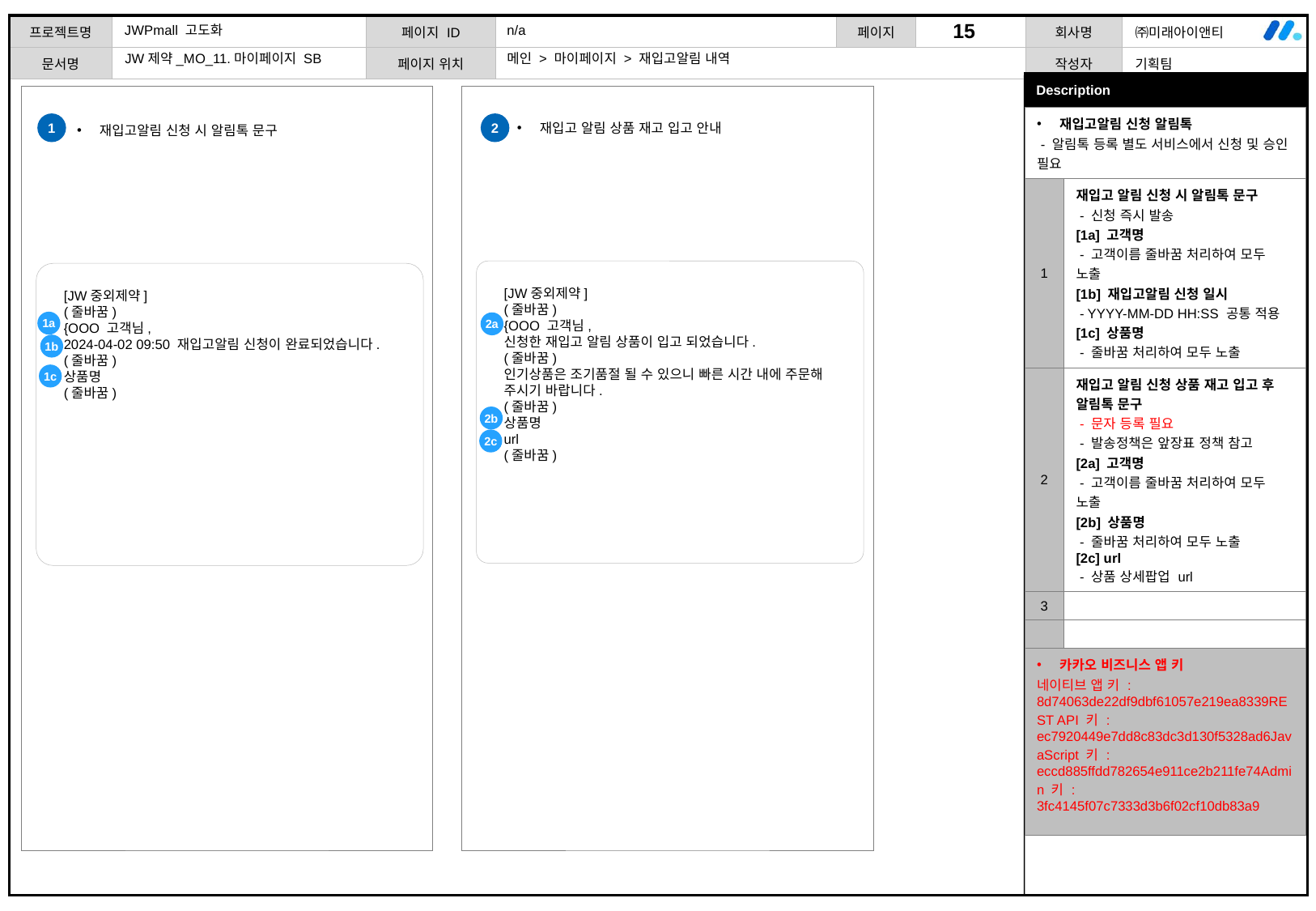

JWPmall 고도화
n/a
JW제약_MO_11.마이페이지 SB
메인 > 마이페이지 > 재입고알림 내역

| 재입고알림 신청 알림톡 - 알림톡 등록 별도 서비스에서 신청 및 승인 필요 |  |
| --- | --- |
| 1 | 재입고 알림 신청 시 알림톡 문구 - 신청 즉시 발송 [1a] 고객명 - 고객이름 줄바꿈 처리하여 모두 노출 [1b] 재입고알림 신청 일시 - YYYY-MM-DD HH:SS 공통 적용 [1c] 상품명 - 줄바꿈 처리하여 모두 노출 |
| 2 | 재입고 알림 신청 상품 재고 입고 후 알림톡 문구 - 문자 등록 필요 - 발송정책은 앞장표 정책 참고 [2a] 고객명 - 고객이름 줄바꿈 처리하여 모두 노출 [2b] 상품명 - 줄바꿈 처리하여 모두 노출 [2c] url - 상품 상세팝업 url |
| 3 |  |
|  |  |
| 카카오 비즈니스 앱 키 네이티브 앱 키 : 8d74063de22df9dbf61057e219ea8339REST API 키 : ec7920449e7dd8c83dc3d130f5328ad6JavaScript 키 : eccd885ffdd782654e911ce2b211fe74Admin 키 : 3fc4145f07c7333d3b6f02cf10db83a9 |  |
1
2
재입고 알림 상품 재고 입고 안내
재입고알림 신청 시 알림톡 문구

[JW중외제약]
(줄바꿈)
{OOO 고객님,
신청한 재입고 알림 상품이 입고 되었습니다.
(줄바꿈)
인기상품은 조기품절 될 수 있으니 빠른 시간 내에 주문해 주시기 바랍니다.
(줄바꿈)
상품명
url
(줄바꿈)
[JW중외제약]
(줄바꿈)
{OOO 고객님,
2024-04-02 09:50 재입고알림 신청이 완료되었습니다.
(줄바꿈)
상품명
(줄바꿈)
1a
2a
1b
1c
2b
2c